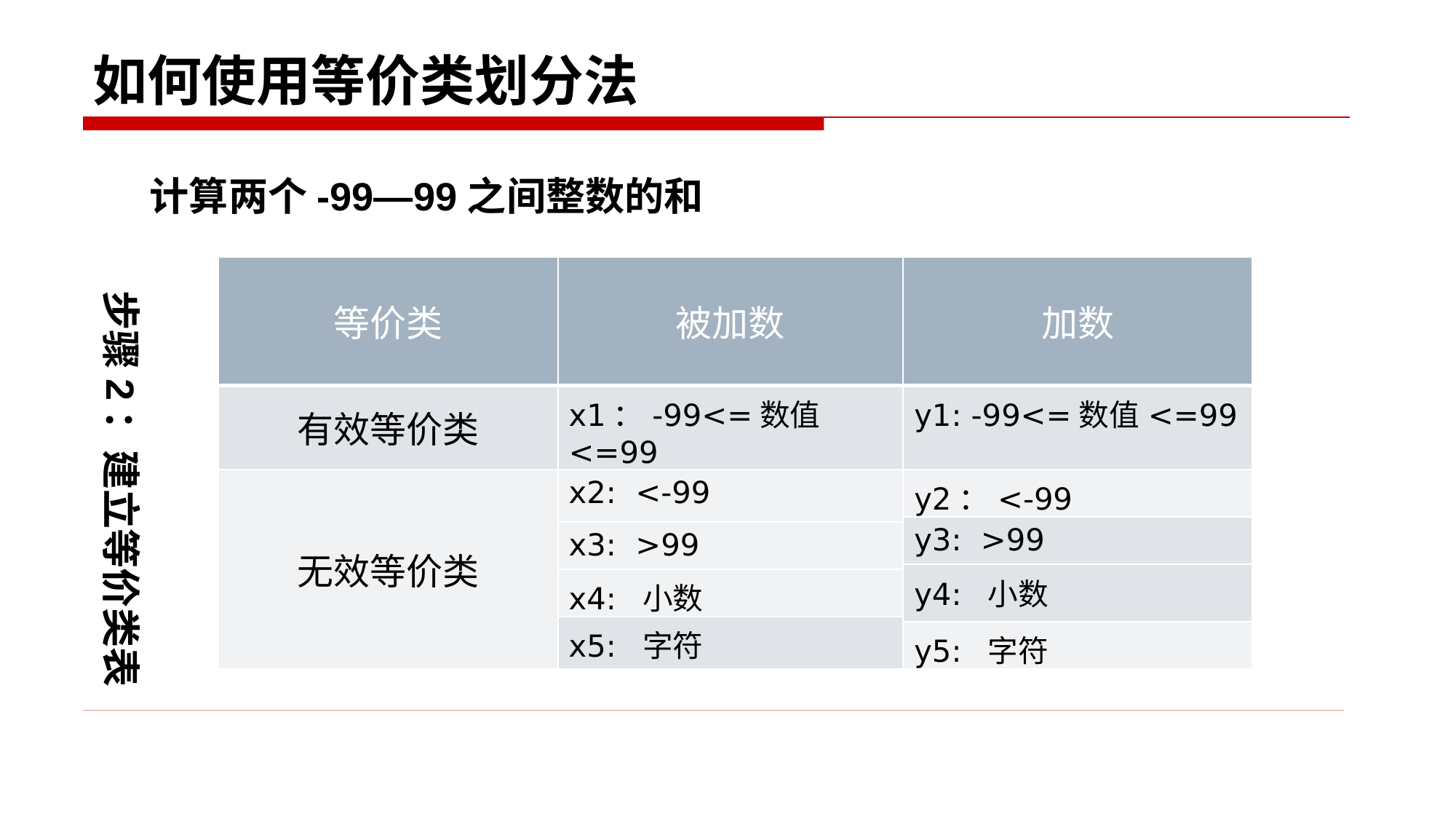

# 如何使用等价类划分法
计算两个-99—99之间整数的和
| 等价类 | 被加数 | 加数 |
| --- | --- | --- |
| 有效等价类 | x1：-99<=数值<=99 | y1: -99<=数值<=99 |
| 无效等价类 | x2: <-99 | y2：<-99 |
|  |  | y3: >99 |
|  | x3: >99 |  |
|  |  | y4: 小数 |
|  | x4: 小数 |  |
|  | x5: 字符 |  |
|  |  | y5: 字符 |
步骤2：建立等价类表